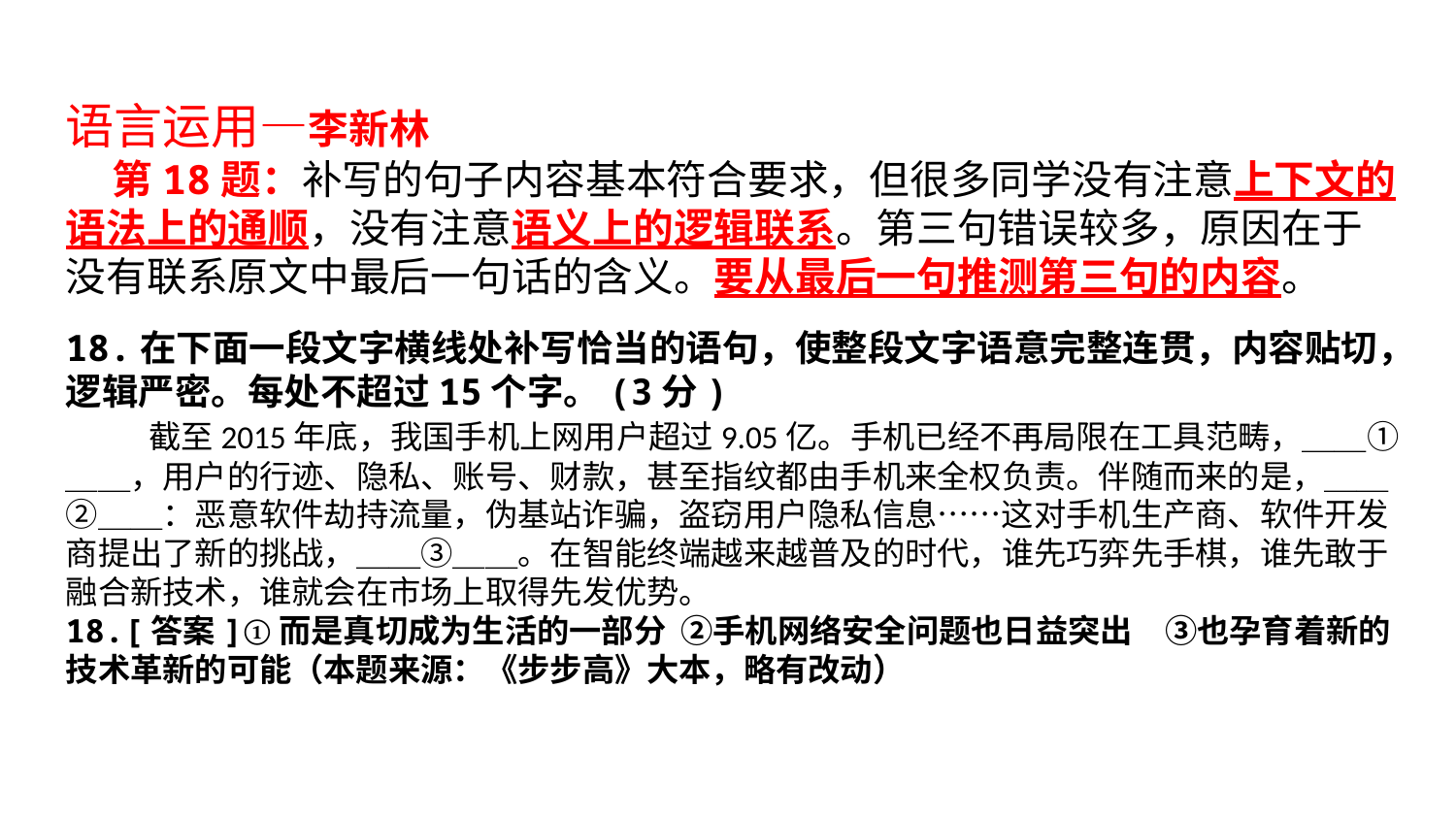

语言运用—李新林
    第18题：补写的句子内容基本符合要求，但很多同学没有注意上下文的语法上的通顺，没有注意语义上的逻辑联系。第三句错误较多，原因在于没有联系原文中最后一句话的含义。要从最后一句推测第三句的内容。

18.在下面一段文字横线处补写恰当的语句，使整段文字语意完整连贯，内容贴切，逻辑严密。每处不超过15个字。(3分)
         截至2015年底，我国手机上网用户超过9.05亿。手机已经不再局限在工具范畴，＿＿①＿＿，用户的行迹、隐私、账号、财款，甚至指纹都由手机来全权负责。伴随而来的是，＿＿②＿＿：恶意软件劫持流量，伪基站诈骗，盗窃用户隐私信息……这对手机生产商、软件开发商提出了新的挑战，＿＿③＿＿。在智能终端越来越普及的时代，谁先巧弈先手棋，谁先敢于融合新技术，谁就会在市场上取得先发优势。
18.[答案]①而是真切成为生活的一部分  ②手机网络安全问题也日益突出　③也孕育着新的技术革新的可能（本题来源：《步步高》大本，略有改动）